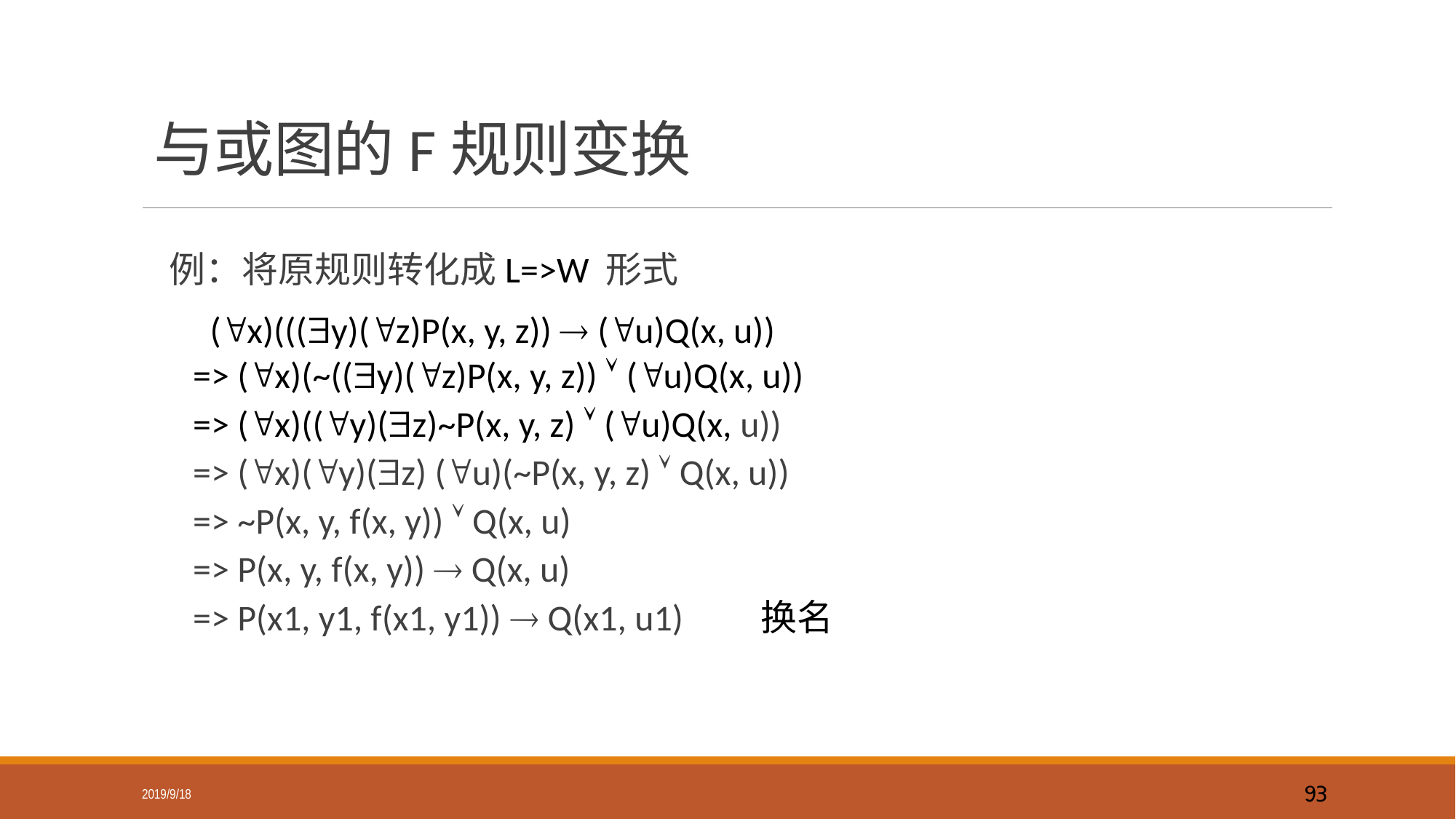

# 与或图的F规则变换
例：将原规则转化成L=>W 形式
     (∀x)(((∃y)(∀z)P(x, y, z)) → (∀u)Q(x, u))
=> (∀x)(~((∃y)(∀z)P(x, y, z)) ∨ (∀u)Q(x, u))
=> (∀x)((∀y)(∃z)~P(x, y, z) ∨ (∀u)Q(x, u))
=> (∀x)(∀y)(∃z) (∀u)(~P(x, y, z) ∨ Q(x, u))
=> ~P(x, y, f(x, y)) ∨ Q(x, u)
=> P(x, y, f(x, y)) → Q(x, u)
=> P(x1, y1, f(x1, y1)) → Q(x1, u1)	换名
2019/9/18
93